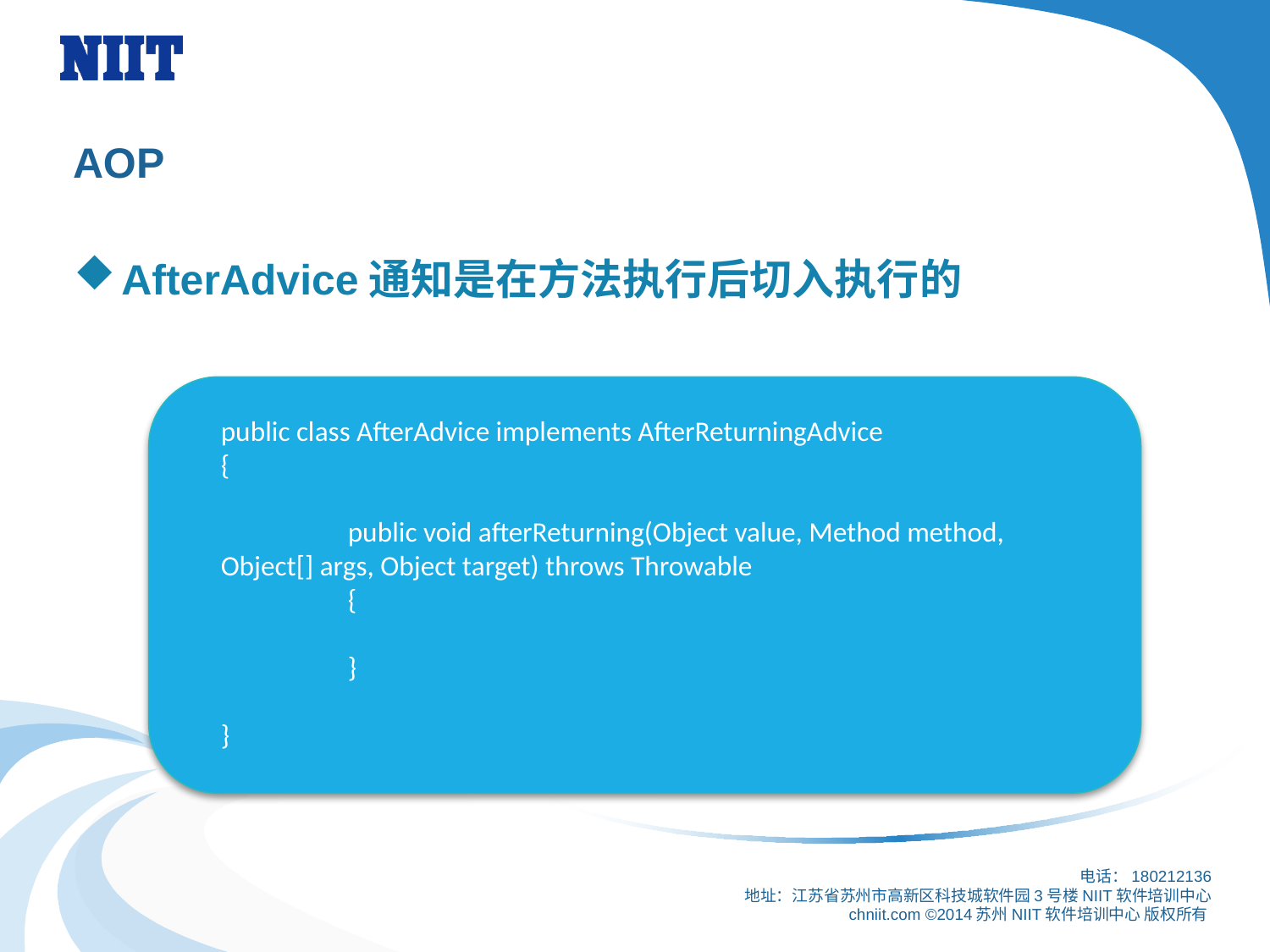

# AOP
AfterAdvice通知是在方法执行后切入执行的

public class AfterAdvice implements AfterReturningAdvice
{

	public void afterReturning(Object value, Method method, Object[] args, Object target) throws Throwable
	{

	}

}